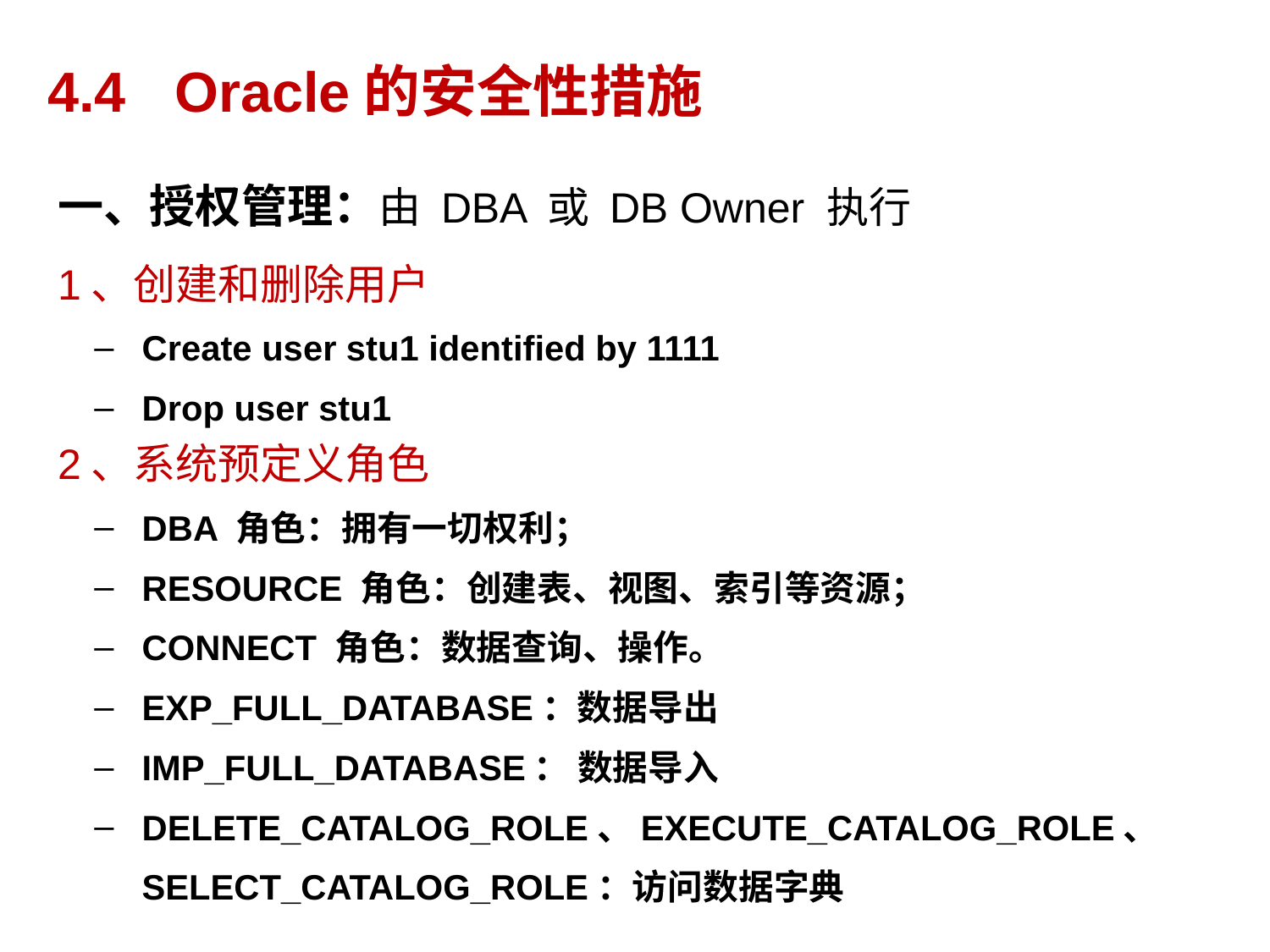

# 4.4	Oracle的安全性措施
一、授权管理：由 DBA 或 DB Owner 执行
1、创建和删除用户
Create user stu1 identified by 1111
Drop user stu1
2、系统预定义角色
DBA 角色：拥有一切权利；
RESOURCE 角色：创建表、视图、索引等资源；
CONNECT 角色：数据查询、操作。
EXP_FULL_DATABASE：数据导出
IMP_FULL_DATABASE： 数据导入
DELETE_CATALOG_ROLE、EXECUTE_CATALOG_ROLE、 SELECT_CATALOG_ROLE：访问数据字典